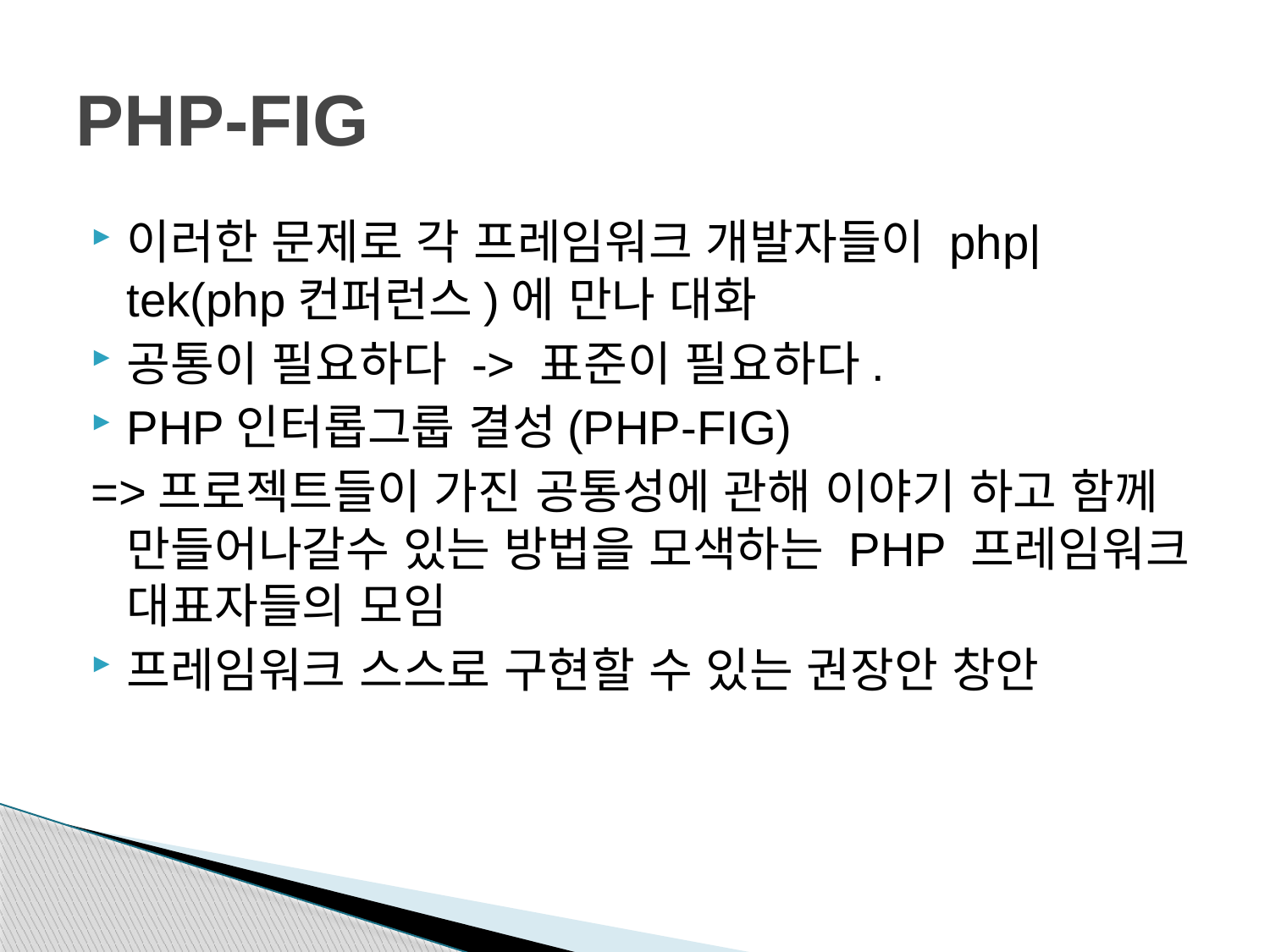

# PHP-FIG
이러한 문제로 각 프레임워크 개발자들이 php|tek(php컨퍼런스)에 만나 대화
공통이 필요하다 -> 표준이 필요하다.
PHP인터롭그룹 결성(PHP-FIG)
=>프로젝트들이 가진 공통성에 관해 이야기 하고 함께 만들어나갈수 있는 방법을 모색하는 PHP 프레임워크 대표자들의 모임
프레임워크 스스로 구현할 수 있는 권장안 창안